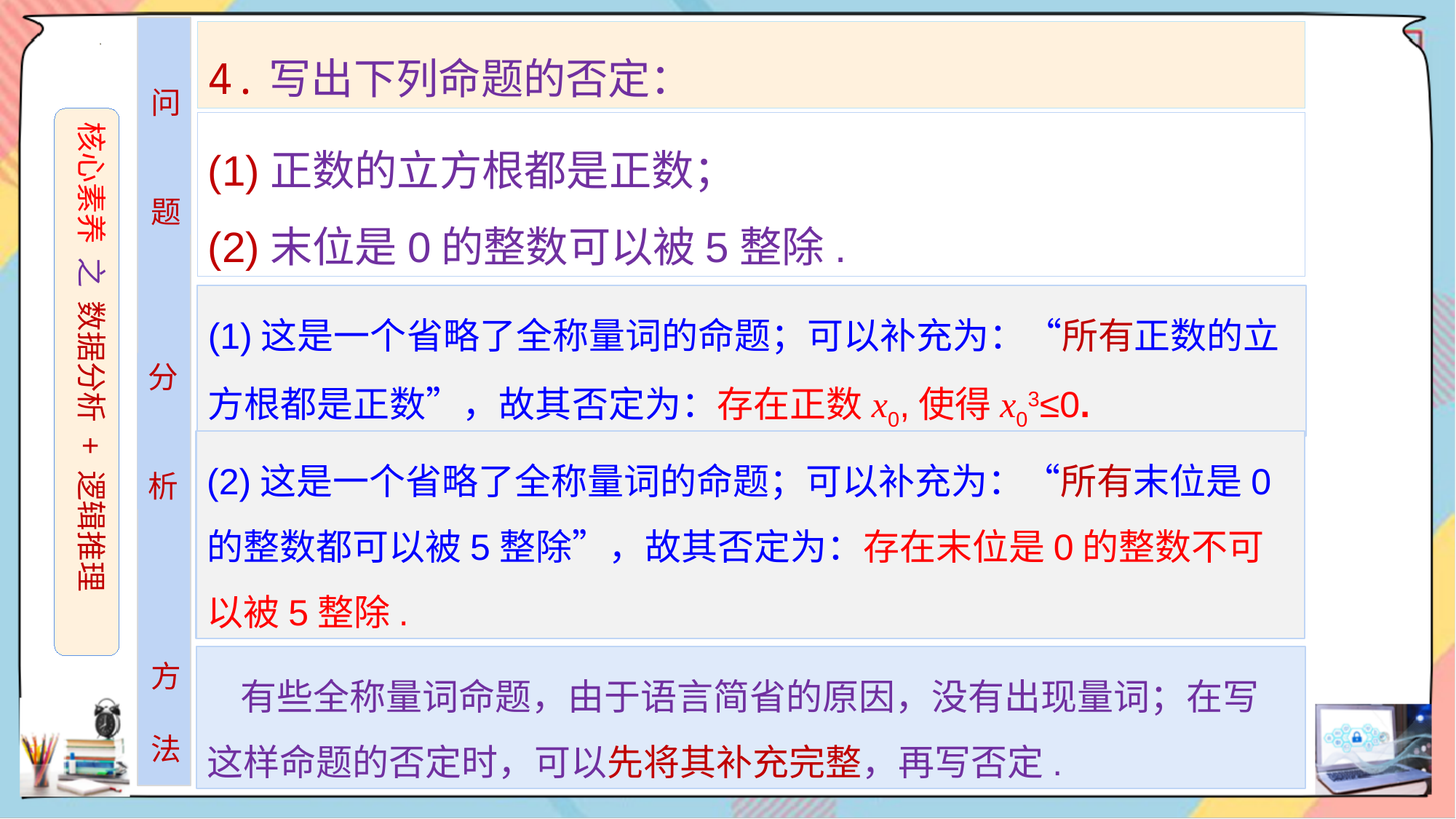

4.写出下列命题的否定：
问

题
核心素养  之  数据分析 + 逻辑推理
(1)正数的立方根都是正数；
(2)末位是0的整数可以被5整除.
(1)这是一个省略了全称量词的命题；可以补充为：“所有正数的立方根都是正数”，故其否定为：存在正数x0,使得x03≤0.
分

析
(2)这是一个省略了全称量词的命题；可以补充为：“所有末位是0的整数都可以被5整除”，故其否定为：存在末位是0的整数不可以被5整除.
   有些全称量词命题，由于语言简省的原因，没有出现量词；在写这样命题的否定时，可以先将其补充完整，再写否定.
方

法